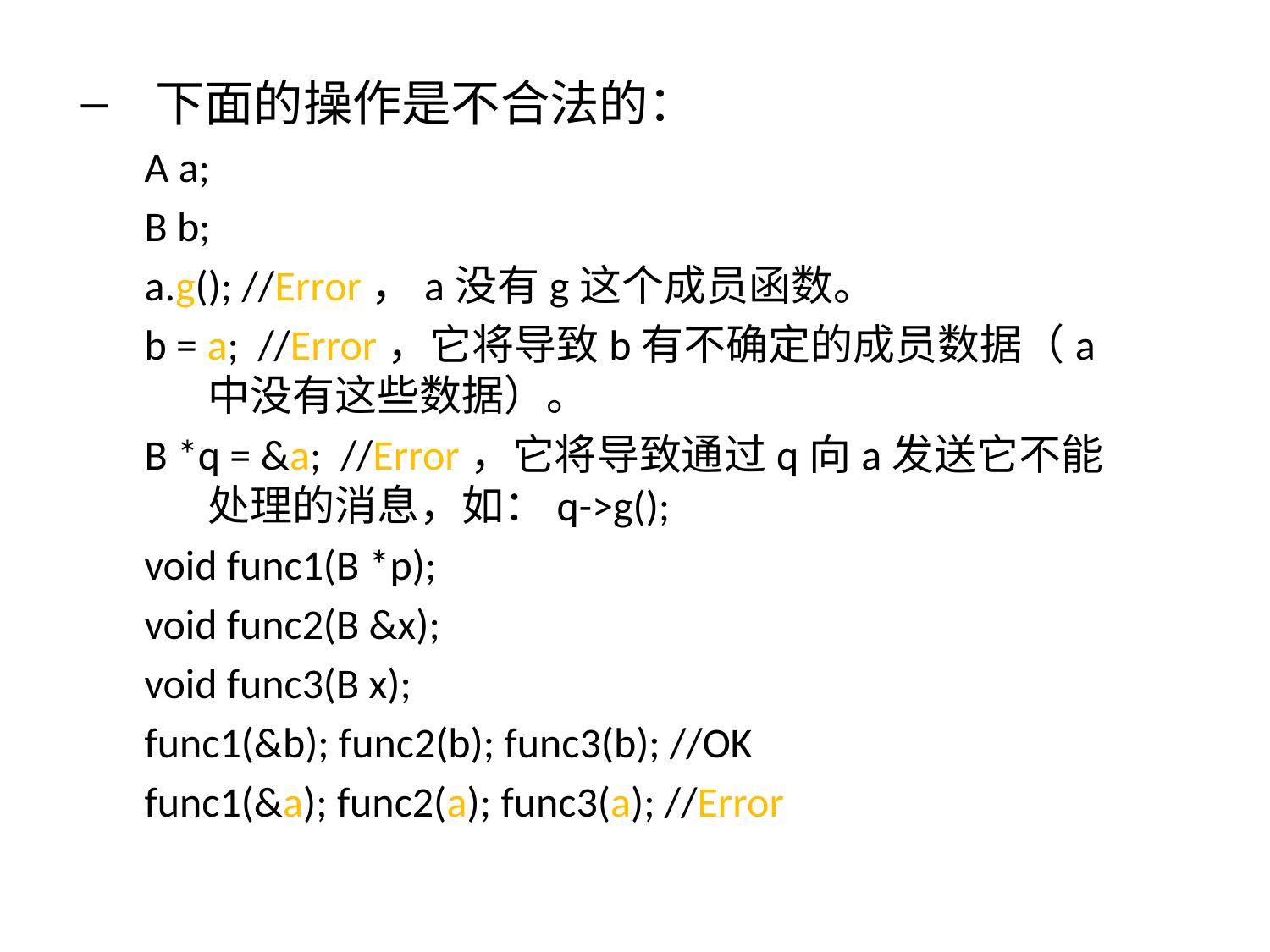

下面的操作是不合法的：
A a;
B b;
a.g(); //Error，a没有g这个成员函数。
b = a;  //Error，它将导致b有不确定的成员数据（a中没有这些数据）。
B *q = &a;  //Error，它将导致通过q向a发送它不能处理的消息，如：q->g();
void func1(B *p);
void func2(B &x);
void func3(B x);
func1(&b); func2(b); func3(b); //OK
func1(&a); func2(a); func3(a); //Error